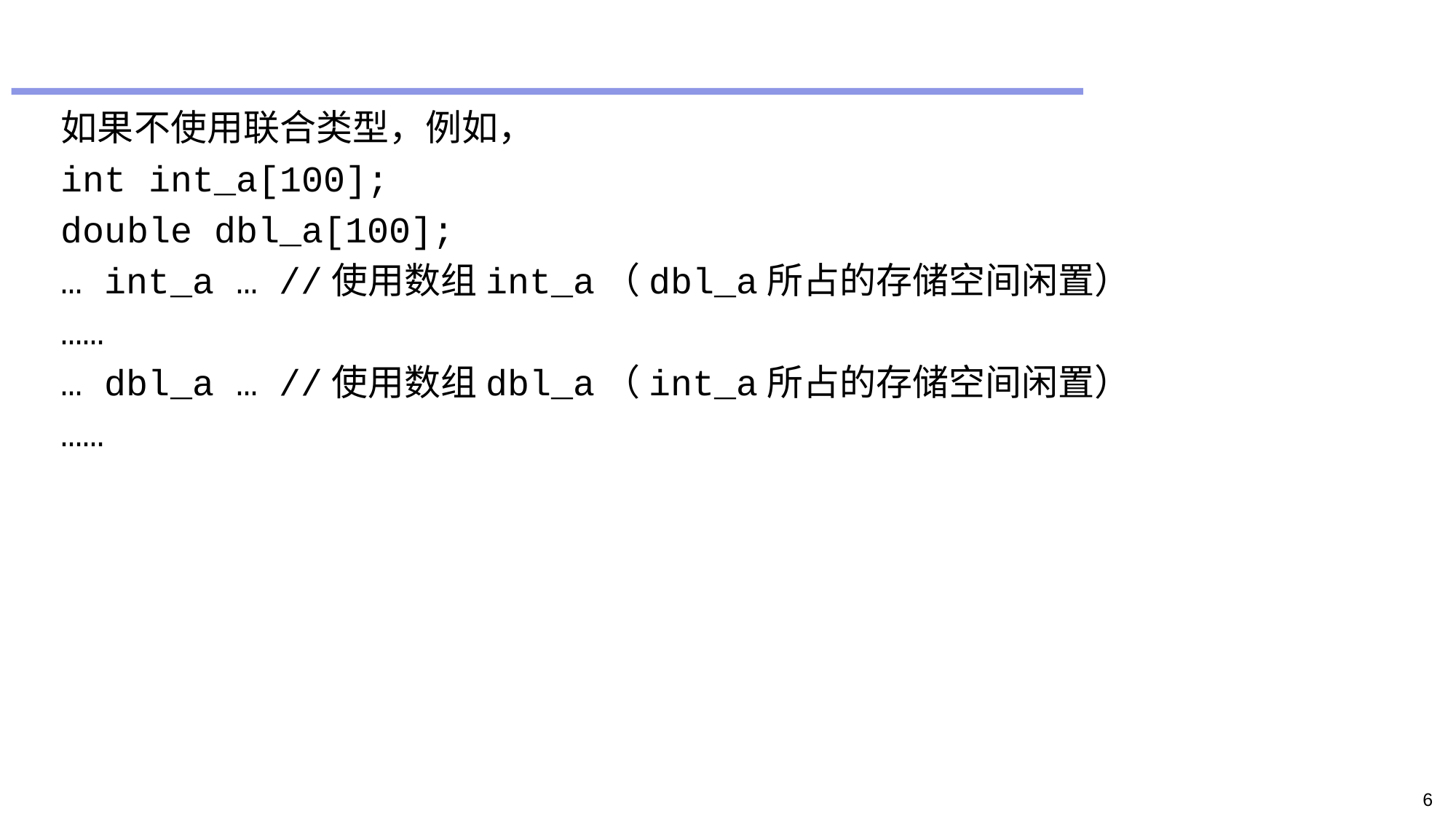

#
如果不使用联合类型，例如，
int int_a[100];
double dbl_a[100];
… int_a …	//使用数组int_a（dbl_a所占的存储空间闲置）
……
… dbl_a …	//使用数组dbl_a（int_a所占的存储空间闲置）
……

6